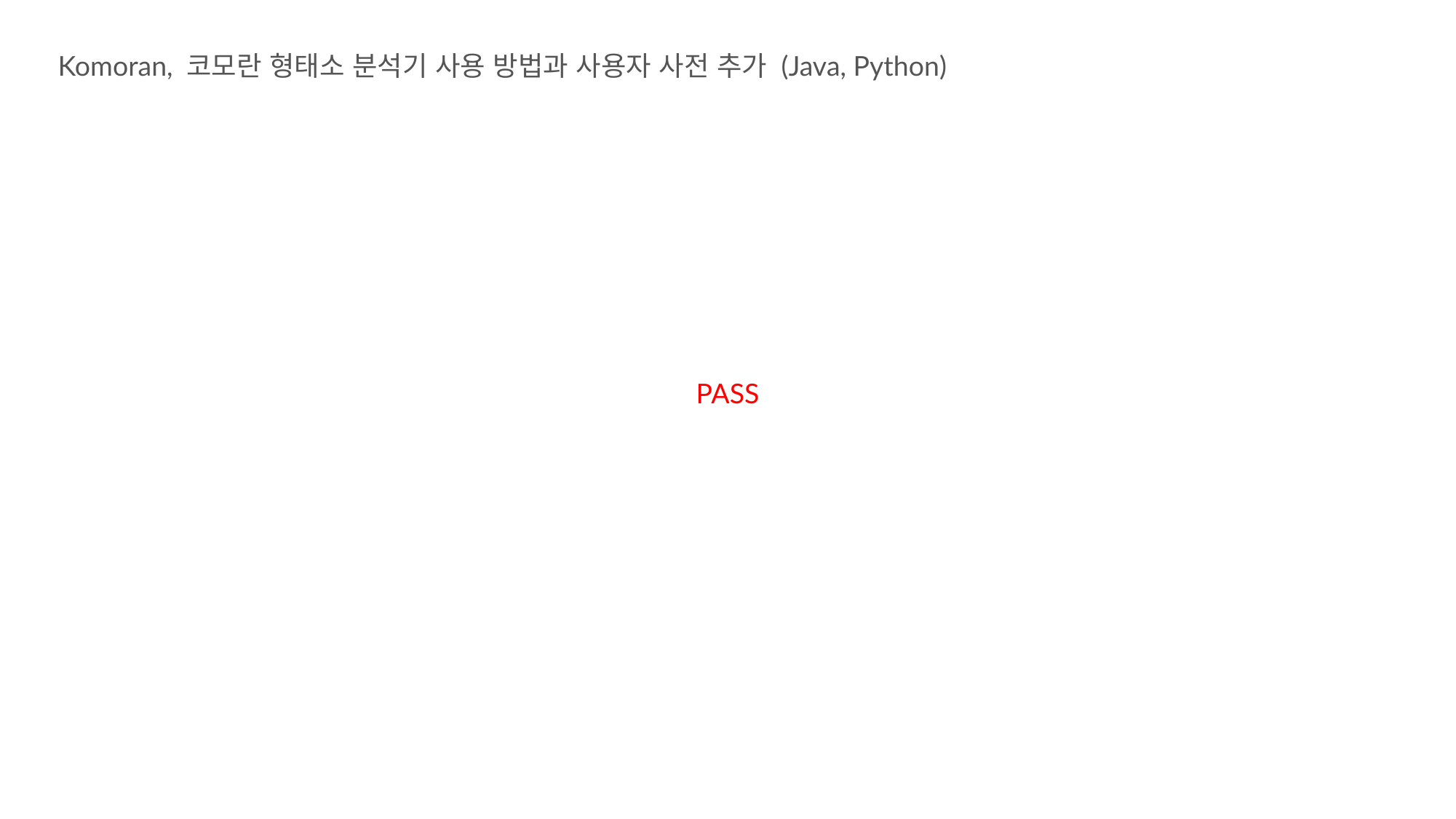

Komoran, 코모란 형태소 분석기 사용 방법과 사용자 사전 추가 (Java, Python)
PASS